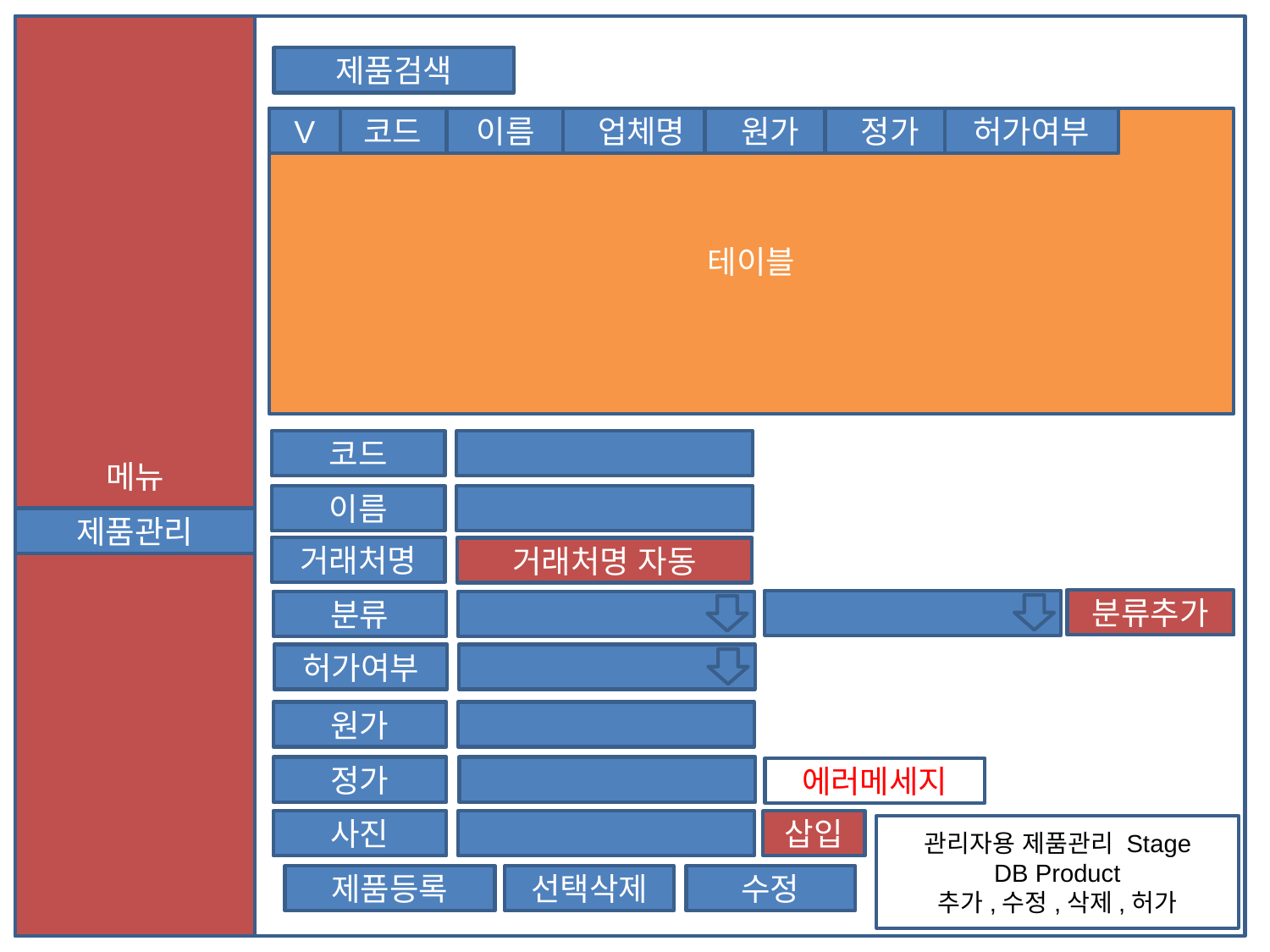

메뉴
제품검색
V
테이블
코드
이름
업체명
원가
정가
허가여부
코드

이름

제품관리
거래처명
거래처명 자동
분류추가

분류

허가여부

원가

정가

에러메세지
사진

삽입
관리자용 제품관리 Stage
DB Product
추가,수정,삭제,허가
제품등록
선택삭제
수정